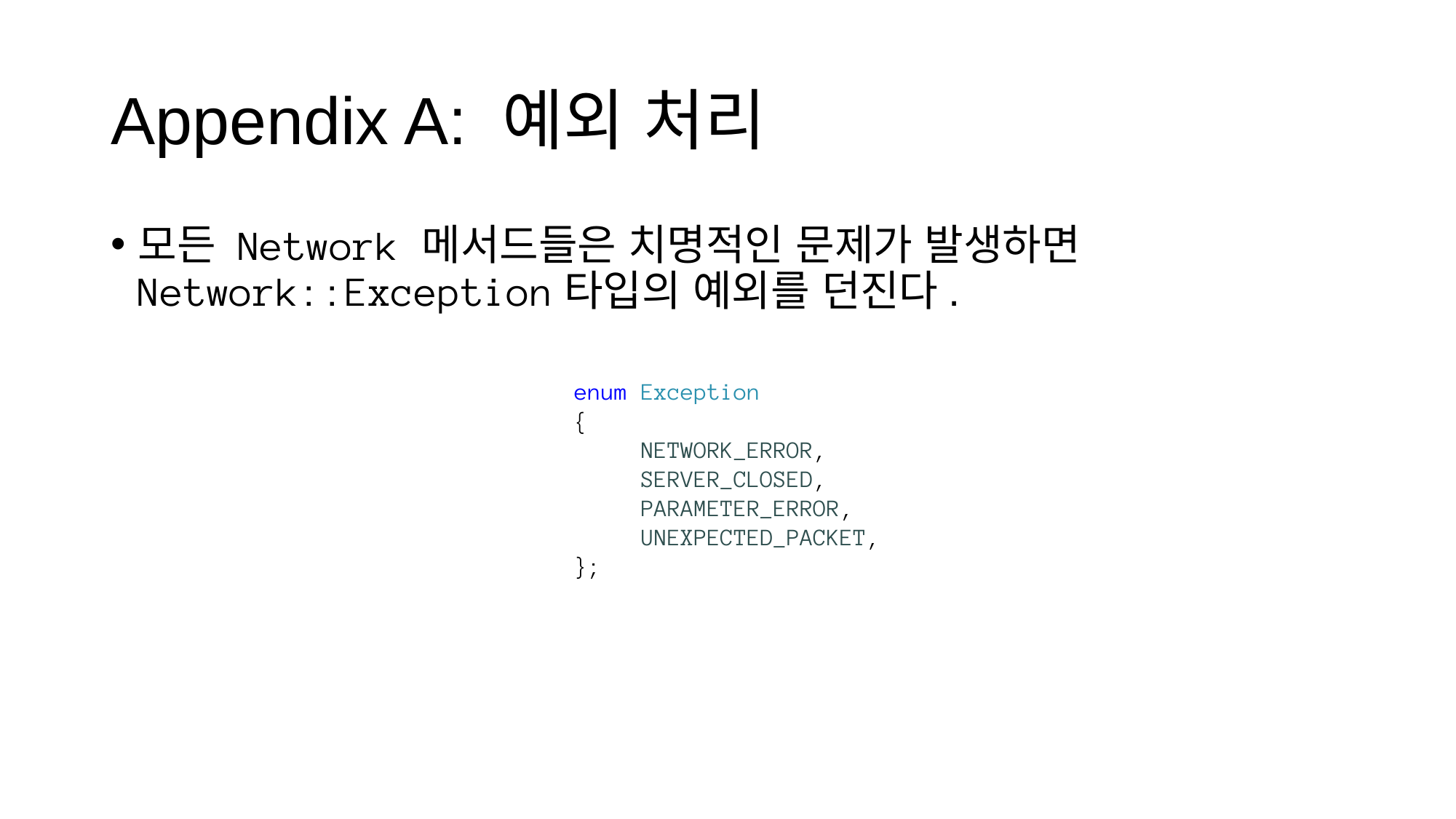

# Appendix A: 예외 처리
모든 Network 메서드들은 치명적인 문제가 발생하면 Network::Exception타입의 예외를 던진다.
enum Exception
{
     NETWORK_ERROR,
     SERVER_CLOSED,
     PARAMETER_ERROR,
     UNEXPECTED_PACKET,
};